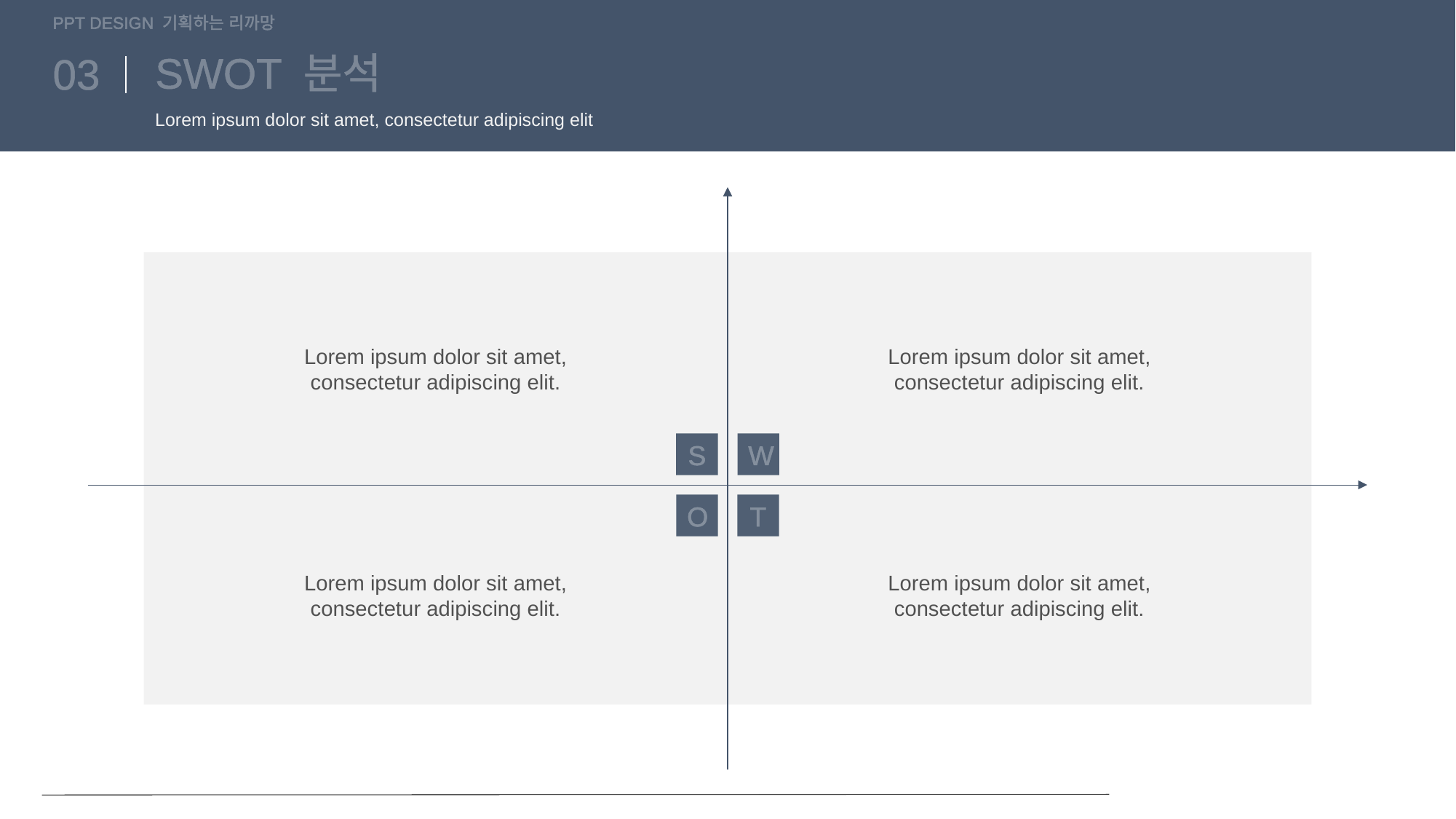

PPT DESIGN 기획하는 리까망
# SWOT 분석
03
Lorem ipsum dolor sit amet, consectetur adipiscing elit

Lorem ipsum dolor sit amet, consectetur adipiscing elit.
Lorem ipsum dolor sit amet, consectetur adipiscing elit.
W
S
T
O
Lorem ipsum dolor sit amet, consectetur adipiscing elit.
Lorem ipsum dolor sit amet, consectetur adipiscing elit.